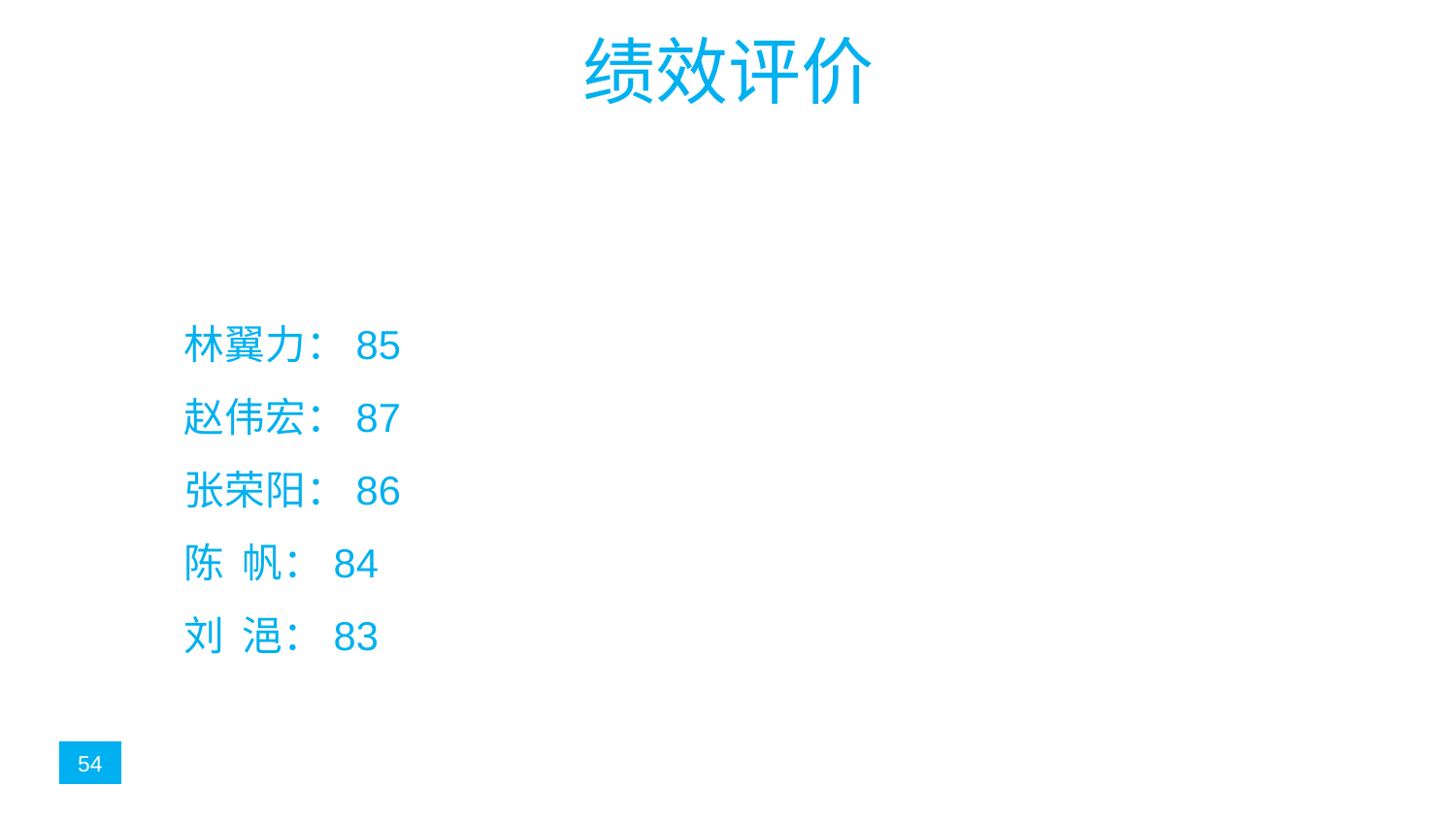

# 绩效评价
林翼力：85
赵伟宏：87
张荣阳：86
陈  帆：84
刘  浥：83

54